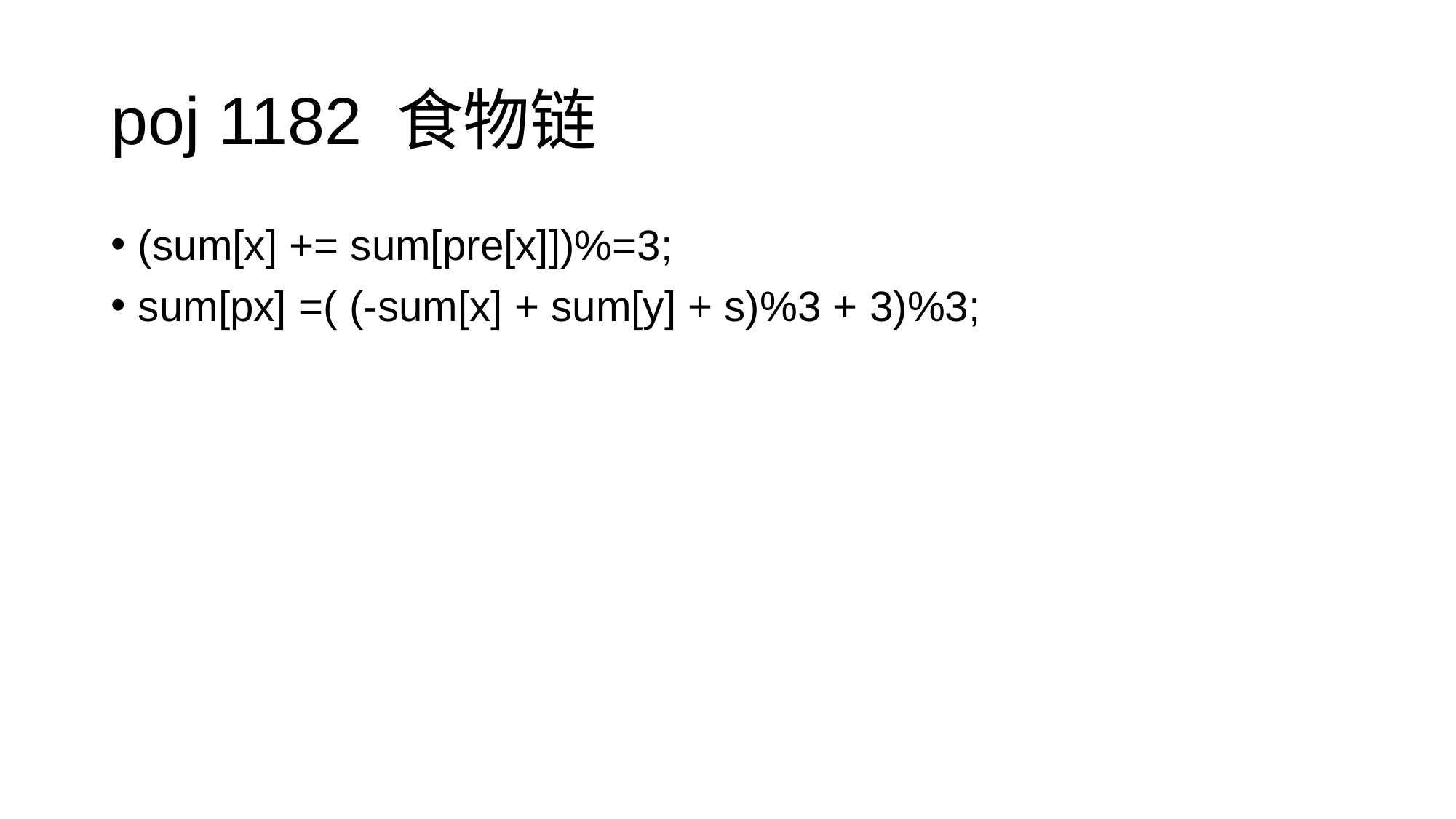

# poj 1182 食物链
(sum[x] += sum[pre[x]])%=3;
sum[px] =( (-sum[x] + sum[y] + s)%3 + 3)%3;